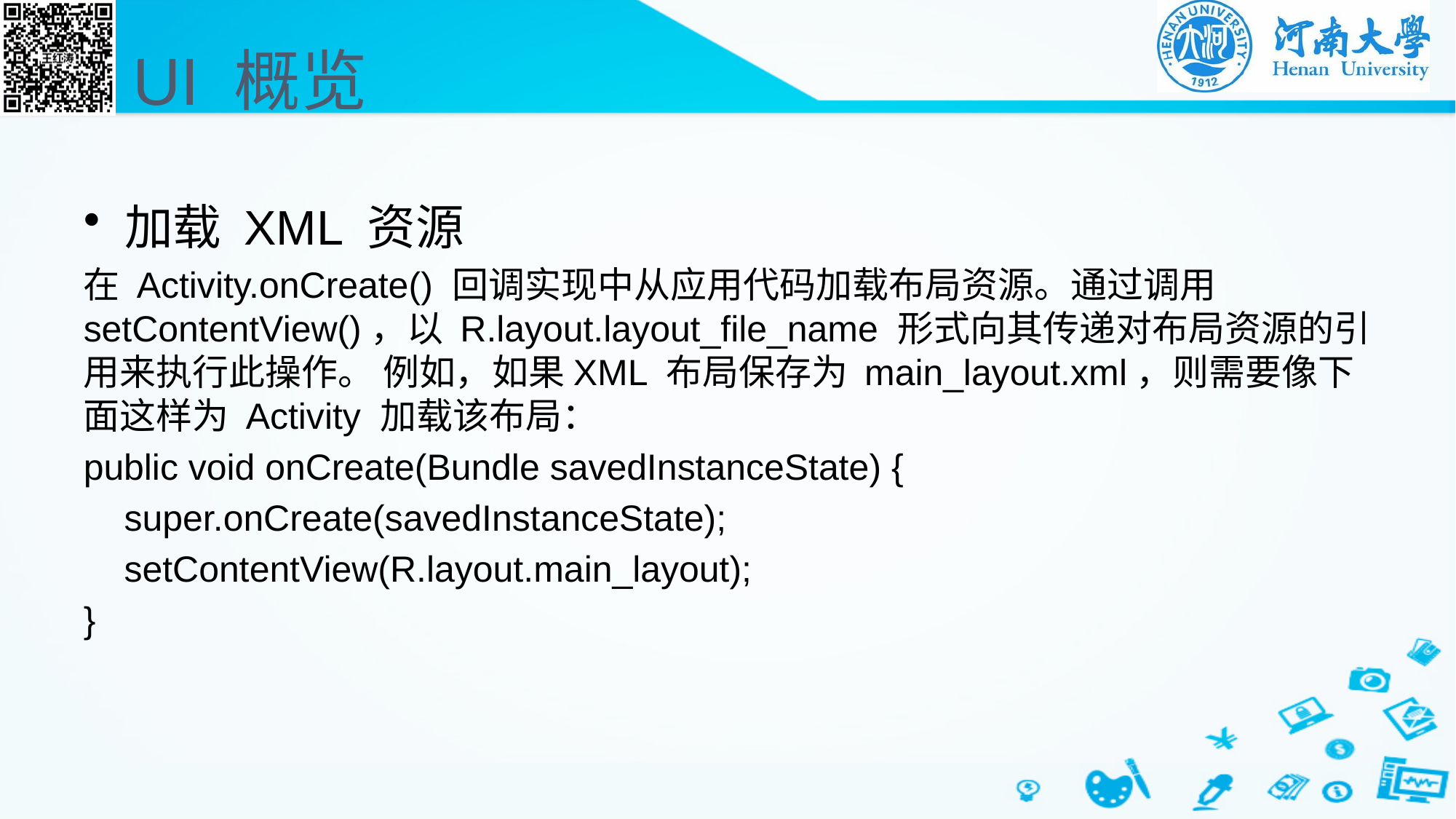

# UI 概览
加载 XML 资源
在 Activity.onCreate() 回调实现中从应用代码加载布局资源。通过调用 setContentView()，以 R.layout.layout_file_name 形式向其传递对布局资源的引用来执行此操作。 例如，如果XML 布局保存为 main_layout.xml，则需要像下面这样为 Activity 加载该布局：
public void onCreate(Bundle savedInstanceState) {
    super.onCreate(savedInstanceState);
    setContentView(R.layout.main_layout);
}